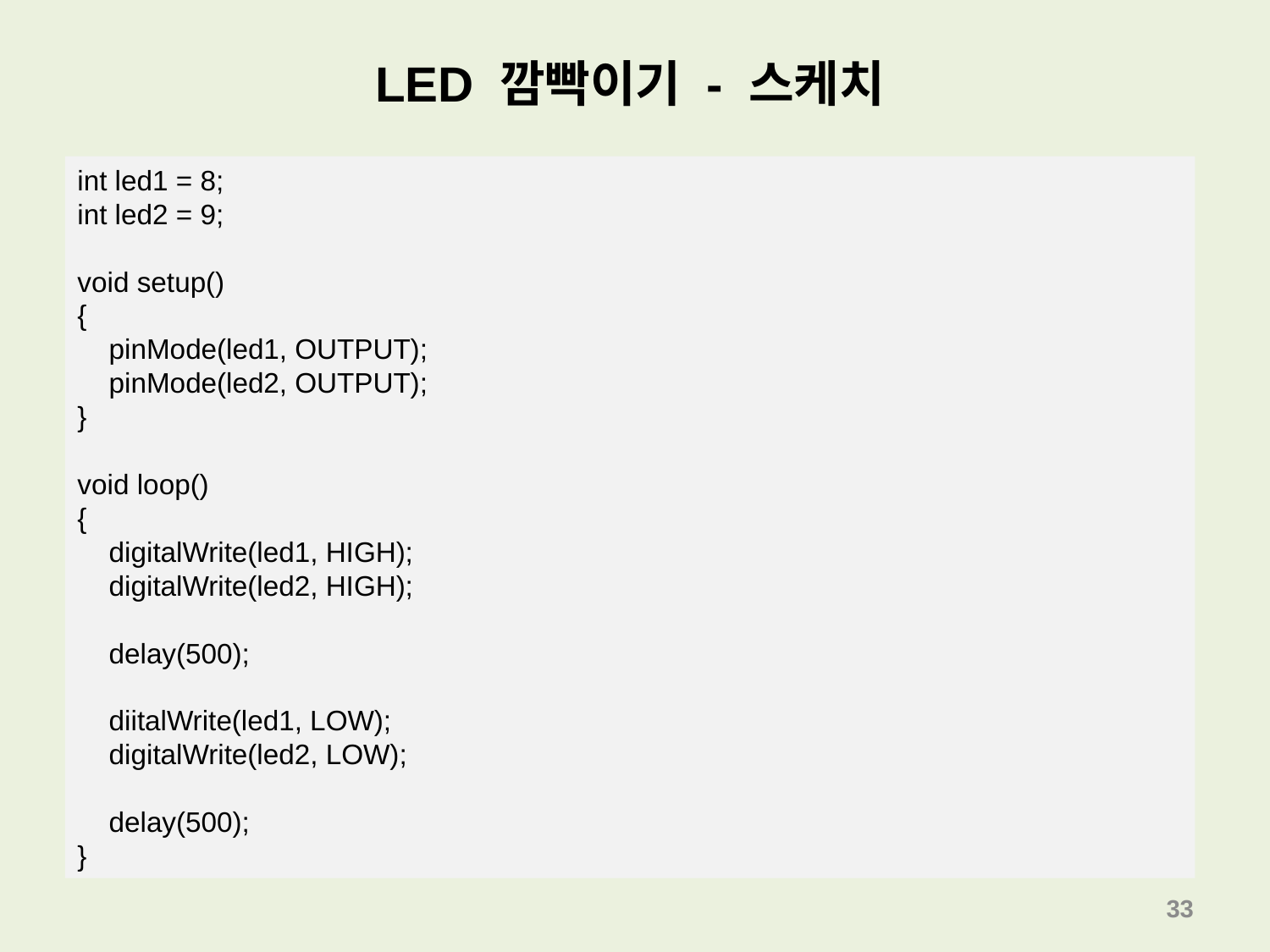

LED 깜빡이기 - 스케치
int led1 = 8;
int led2 = 9;

void setup()
{
    pinMode(led1, OUTPUT);
    pinMode(led2, OUTPUT);
}

void loop()
{
    digitalWrite(led1, HIGH);
    digitalWrite(led2, HIGH);

    delay(500);

    diitalWrite(led1, LOW);
    digitalWrite(led2, LOW);

    delay(500);
}

33